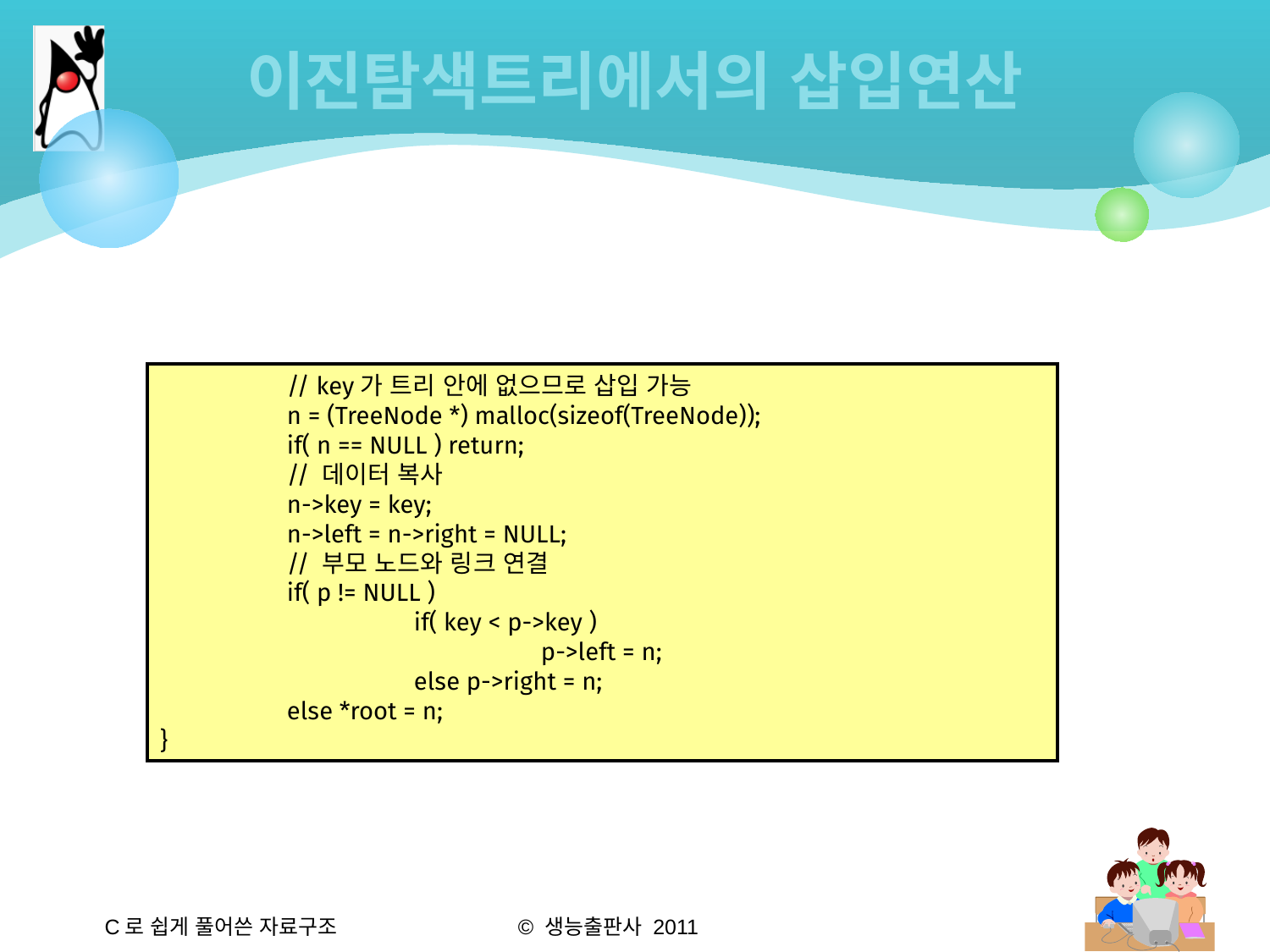

# 이진탐색트리에서의 삽입연산

	// key가 트리 안에 없으므로 삽입 가능
	n = (TreeNode *) malloc(sizeof(TreeNode));
	if( n == NULL ) return;
	// 데이터 복사
	n->key = key;
	n->left = n->right = NULL;
	// 부모 노드와 링크 연결
	if( p != NULL )
		if( key < p->key )
			p->left = n;
		else p->right = n;
	else *root = n;
}